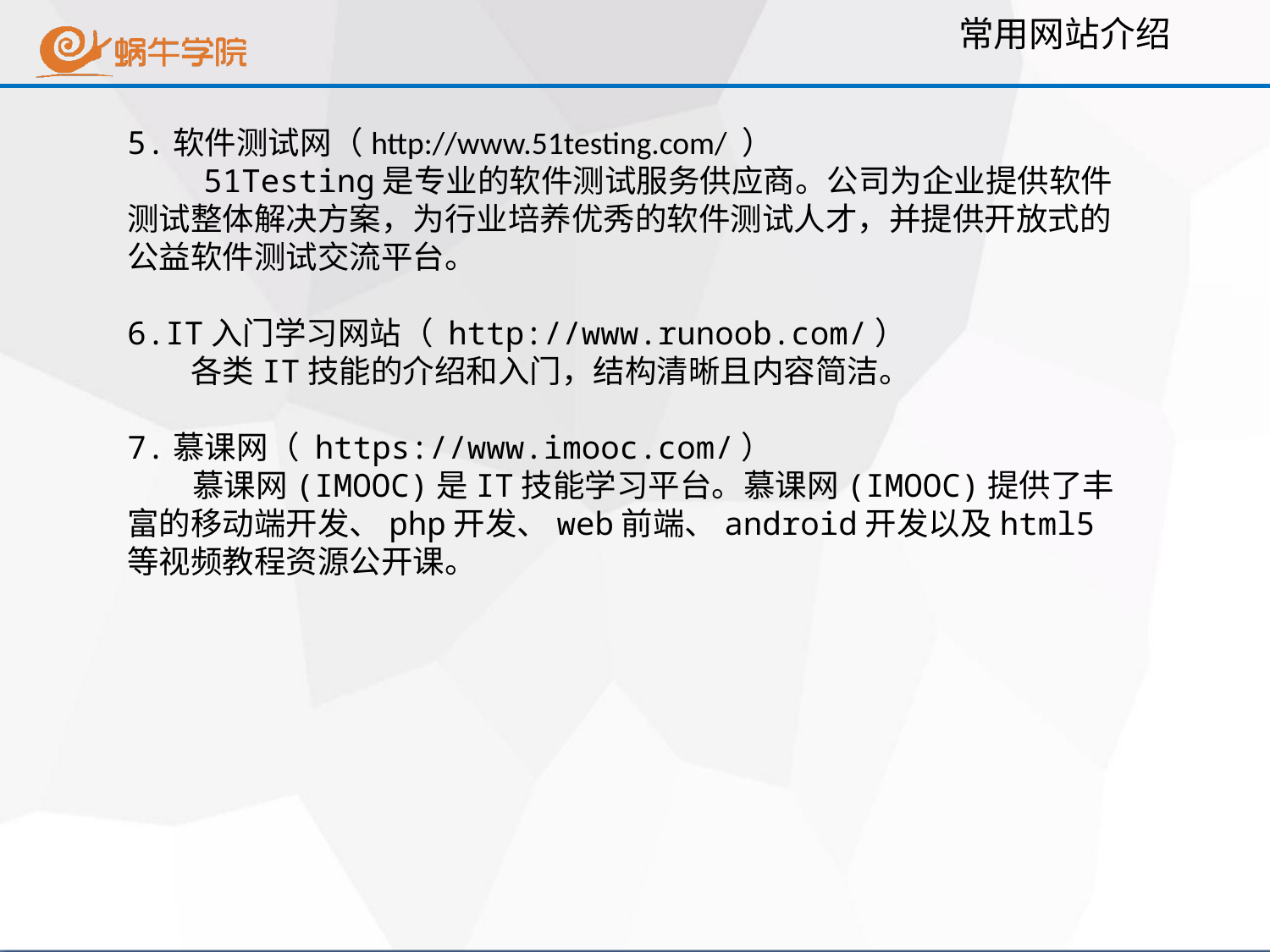

常用网站介绍

5.软件测试网（http://www.51testing.com/ ）
    51Testing是专业的软件测试服务供应商。公司为企业提供软件测试整体解决方案，为行业培养优秀的软件测试人才，并提供开放式的公益软件测试交流平台。

6.IT入门学习网站（ http://www.runoob.com/）
　　各类IT技能的介绍和入门，结构清晰且内容简洁。

7.慕课网（ https://www.imooc.com/）
        慕课网(IMOOC)是IT技能学习平台。慕课网(IMOOC)提供了丰富的移动端开发、php开发、web前端、android开发以及html5等视频教程资源公开课。